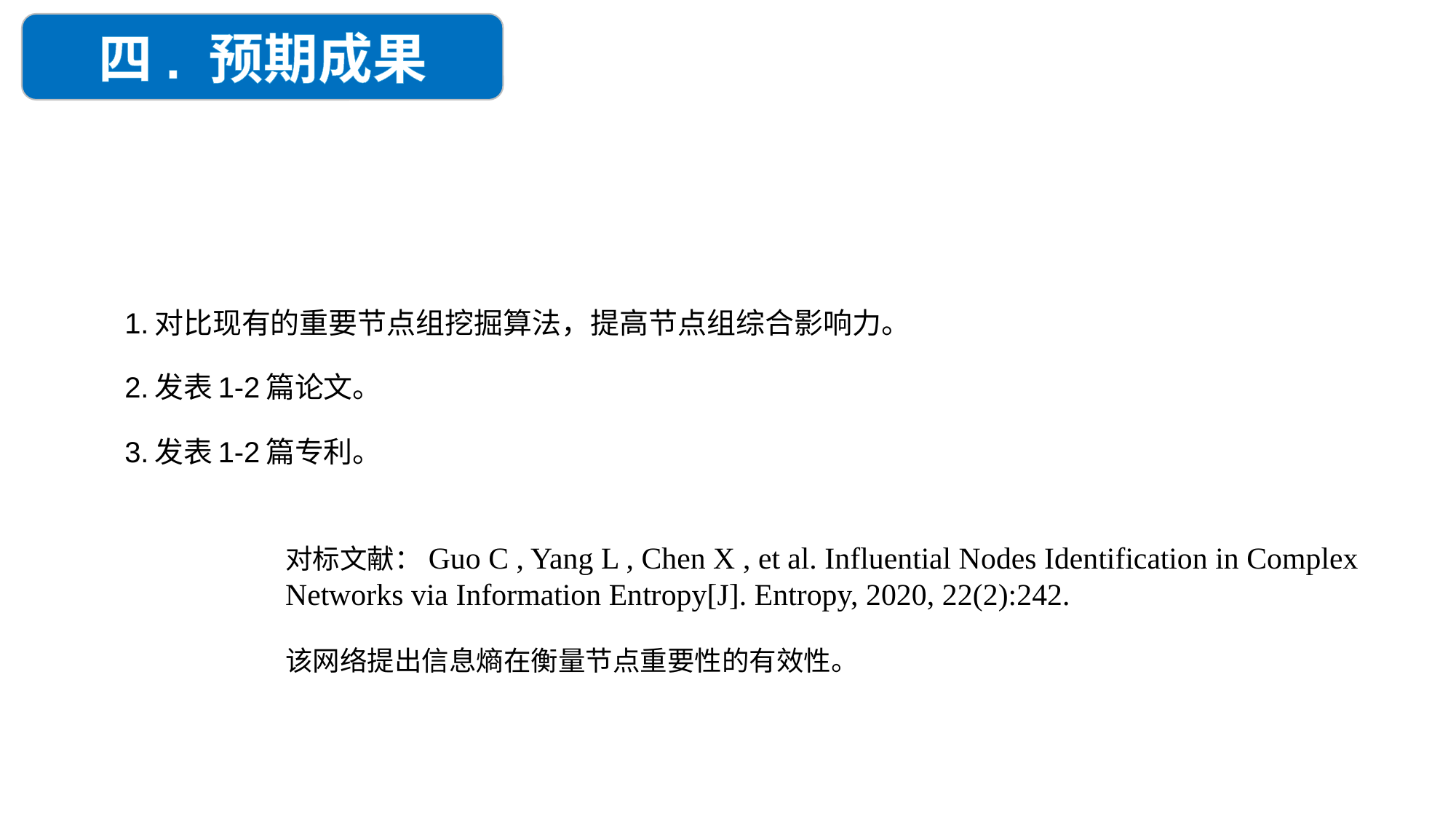

四. 预期成果

1.对比现有的重要节点组挖掘算法，提高节点组综合影响力。
2.发表1-2篇论文。
3.发表1-2篇专利。
对标文献：Guo C , Yang L , Chen X , et al. Influential Nodes Identification in Complex Networks via Information Entropy[J]. Entropy, 2020, 22(2):242.

该网络提出信息熵在衡量节点重要性的有效性。